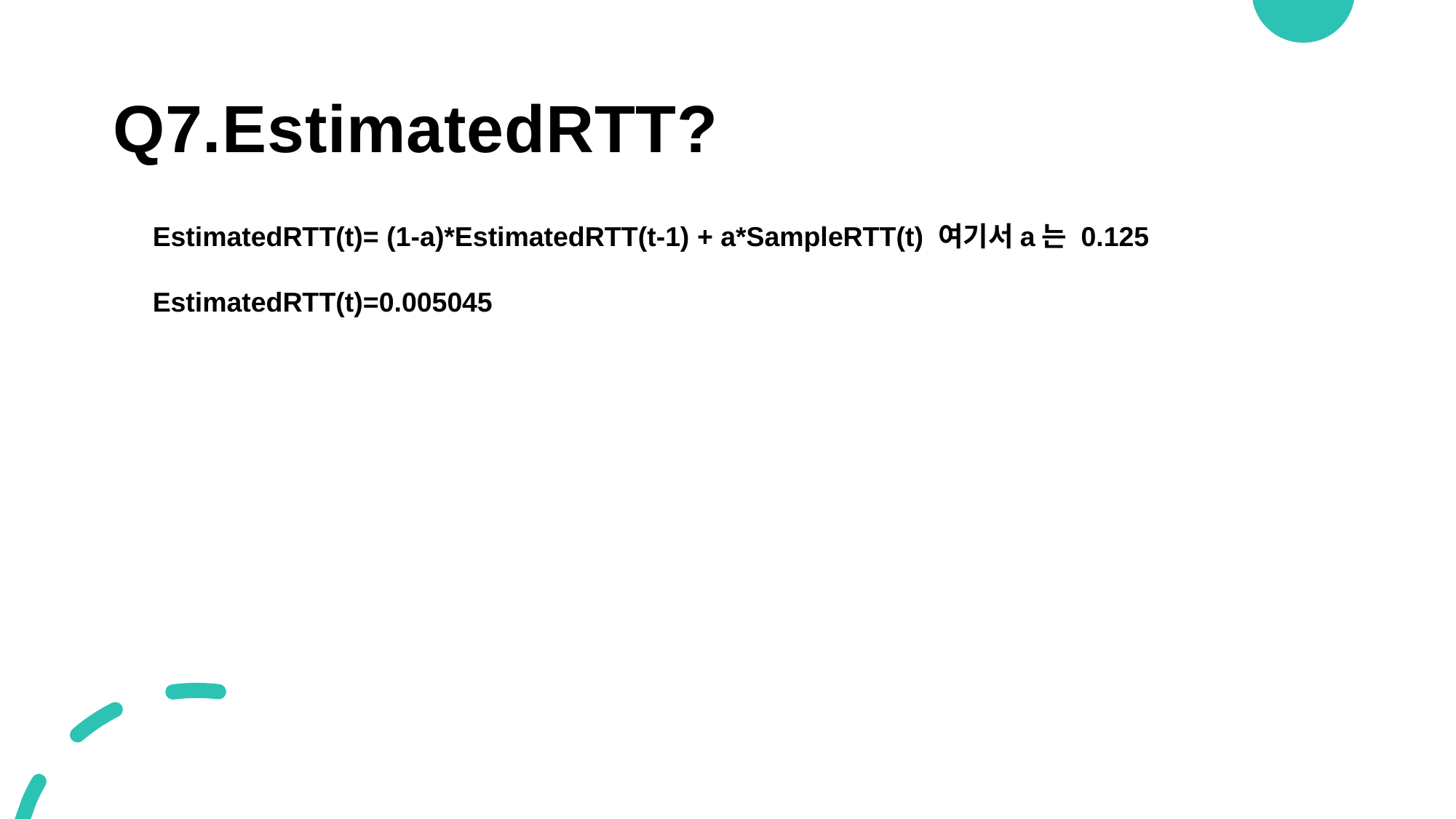

# Q7.EstimatedRTT?
EstimatedRTT(t)= (1-a)*EstimatedRTT(t-1) + a*SampleRTT(t) 여기서a는 0.125

EstimatedRTT(t)=0.005045